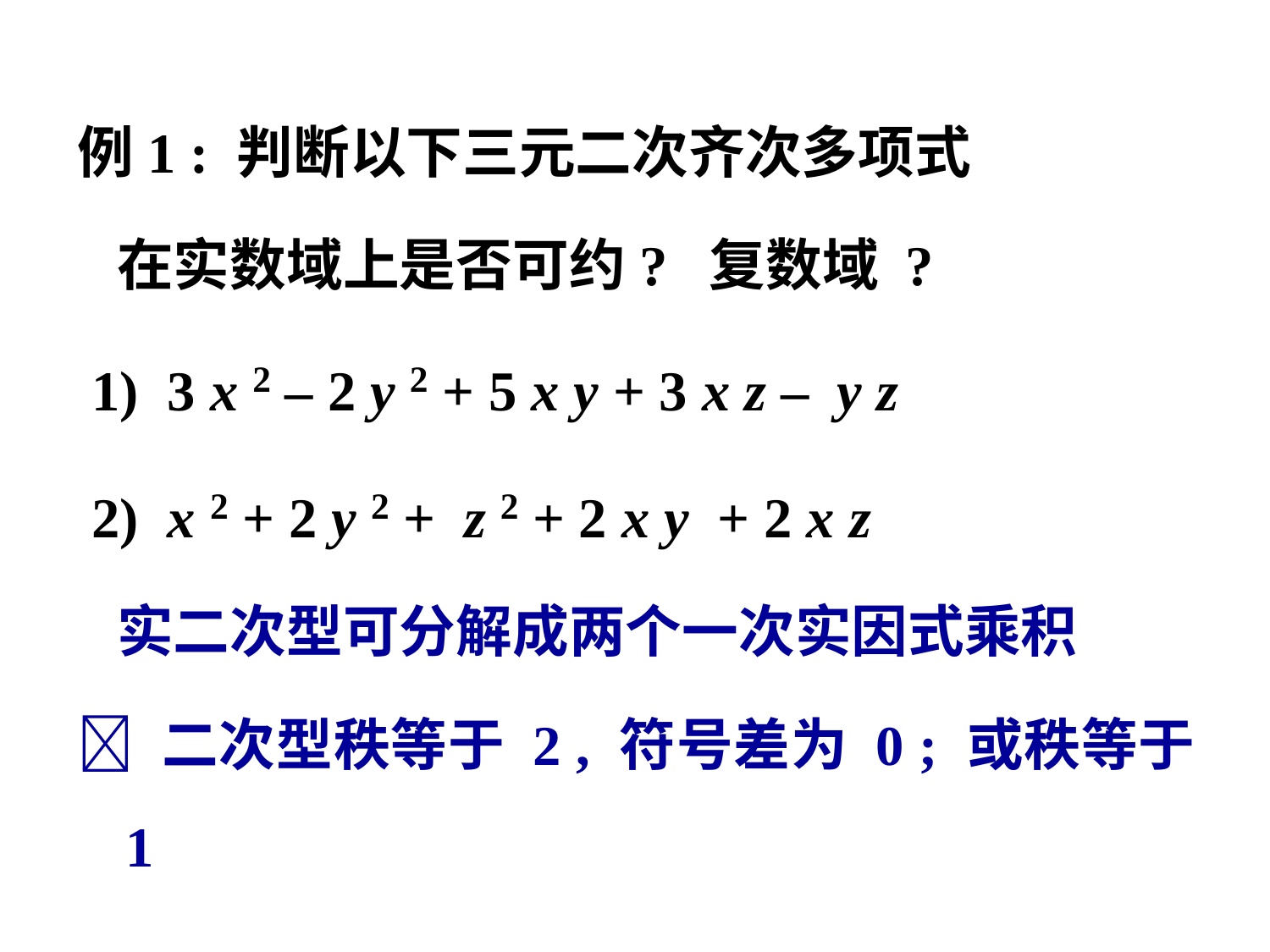

例1 : 判断以下三元二次齐次多项式
  在实数域上是否可约?  复数域 ?
 1)  3 x 2 – 2 y 2 + 5 x y + 3 x z –  y z
 2)  x 2 + 2 y 2 +  z 2 + 2 x y  + 2 x z
  实二次型可分解成两个一次实因式乘积
⇔ 二次型秩等于 2 , 符号差为 0 ; 或秩等于 1